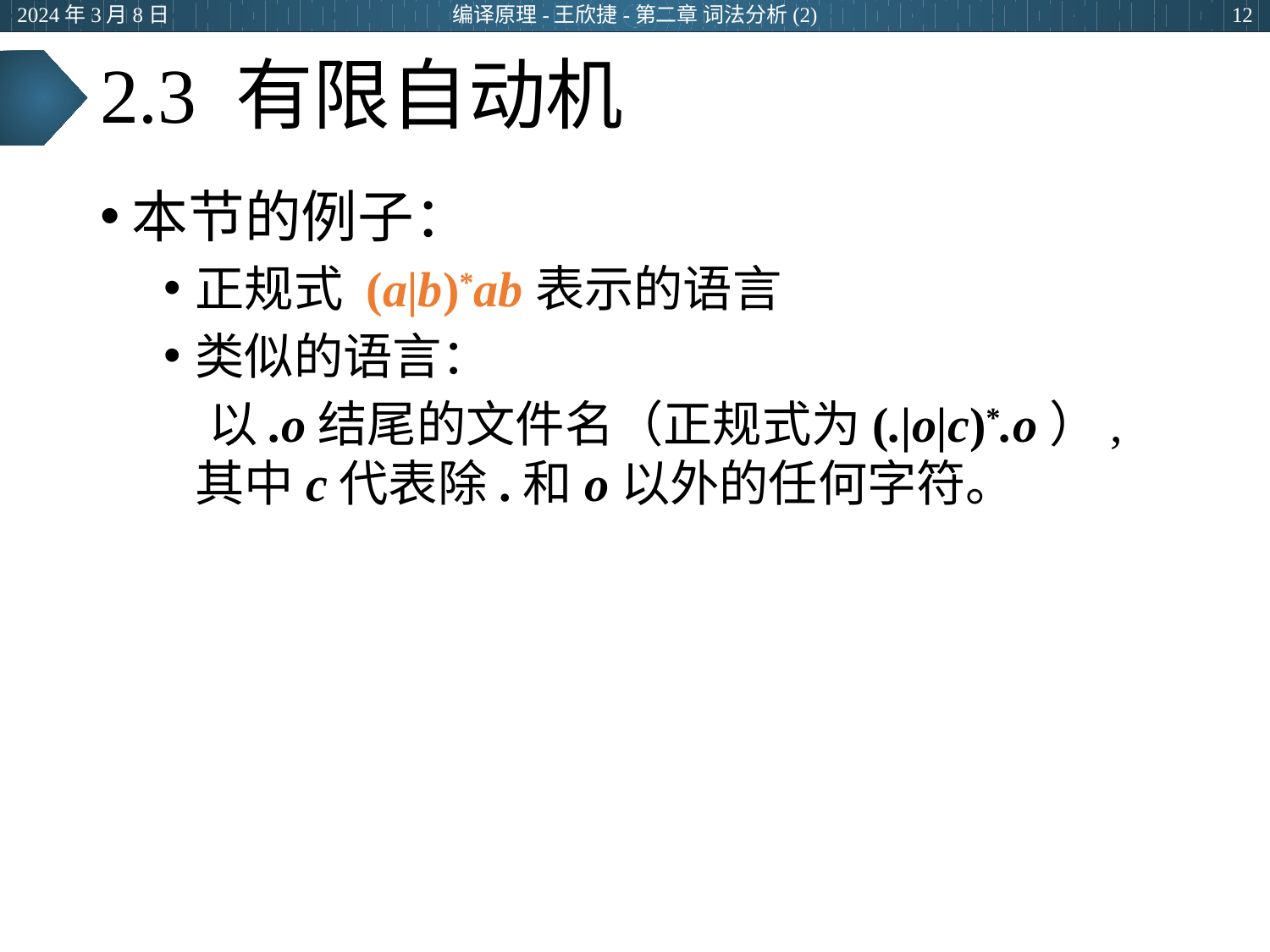

2024年3月8日
编译原理-王欣捷-第二章 词法分析(2)
12
# 2.3 有限自动机
本节的例子：
正规式 (a|b)*ab表示的语言
类似的语言：
   以.o结尾的文件名（正规式为(.|o|c)*.o）,其中c代表除.和o以外的任何字符。